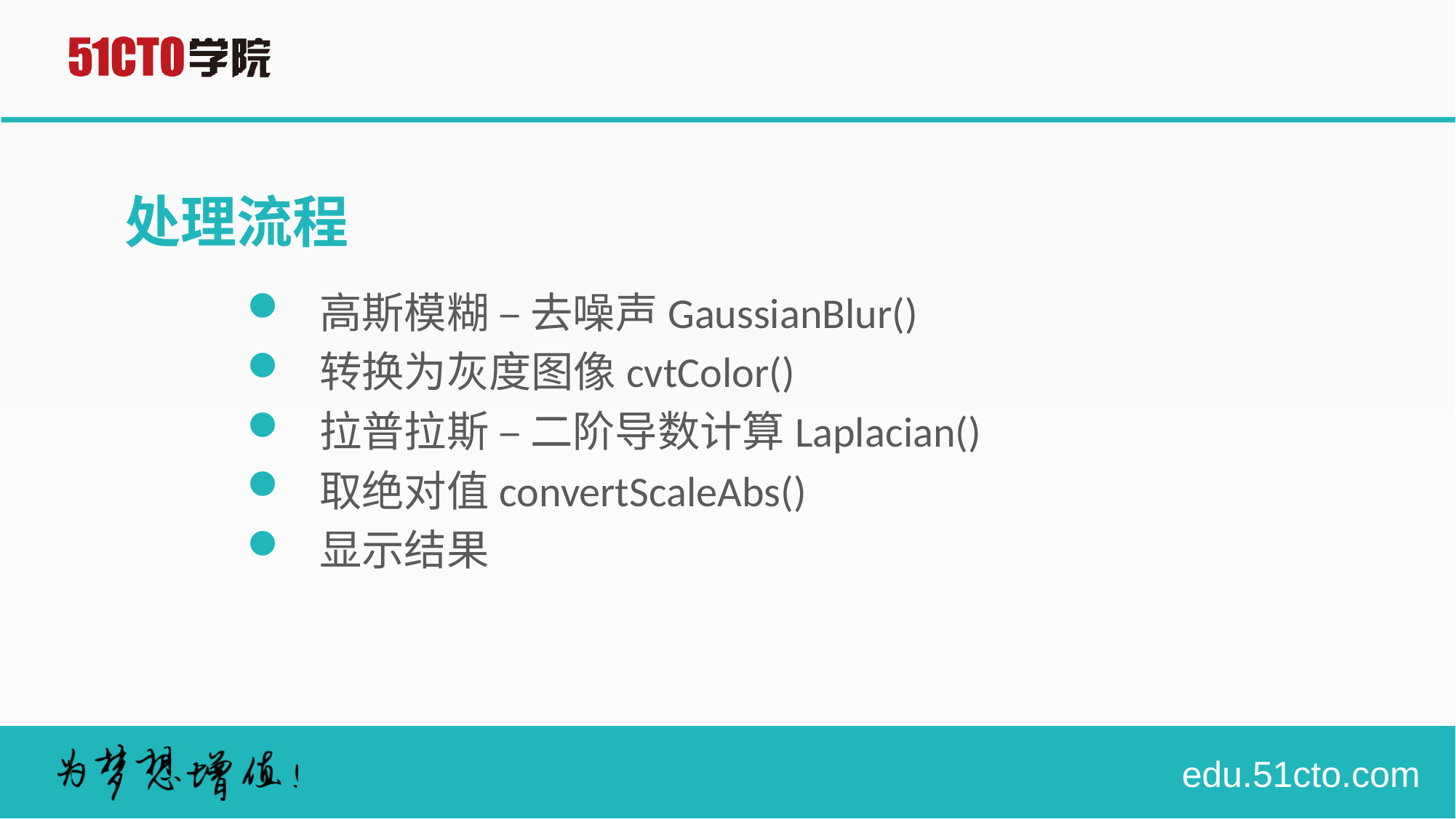

# 处理流程
高斯模糊 – 去噪声GaussianBlur()
转换为灰度图像cvtColor()
拉普拉斯 – 二阶导数计算Laplacian()
取绝对值convertScaleAbs()
显示结果